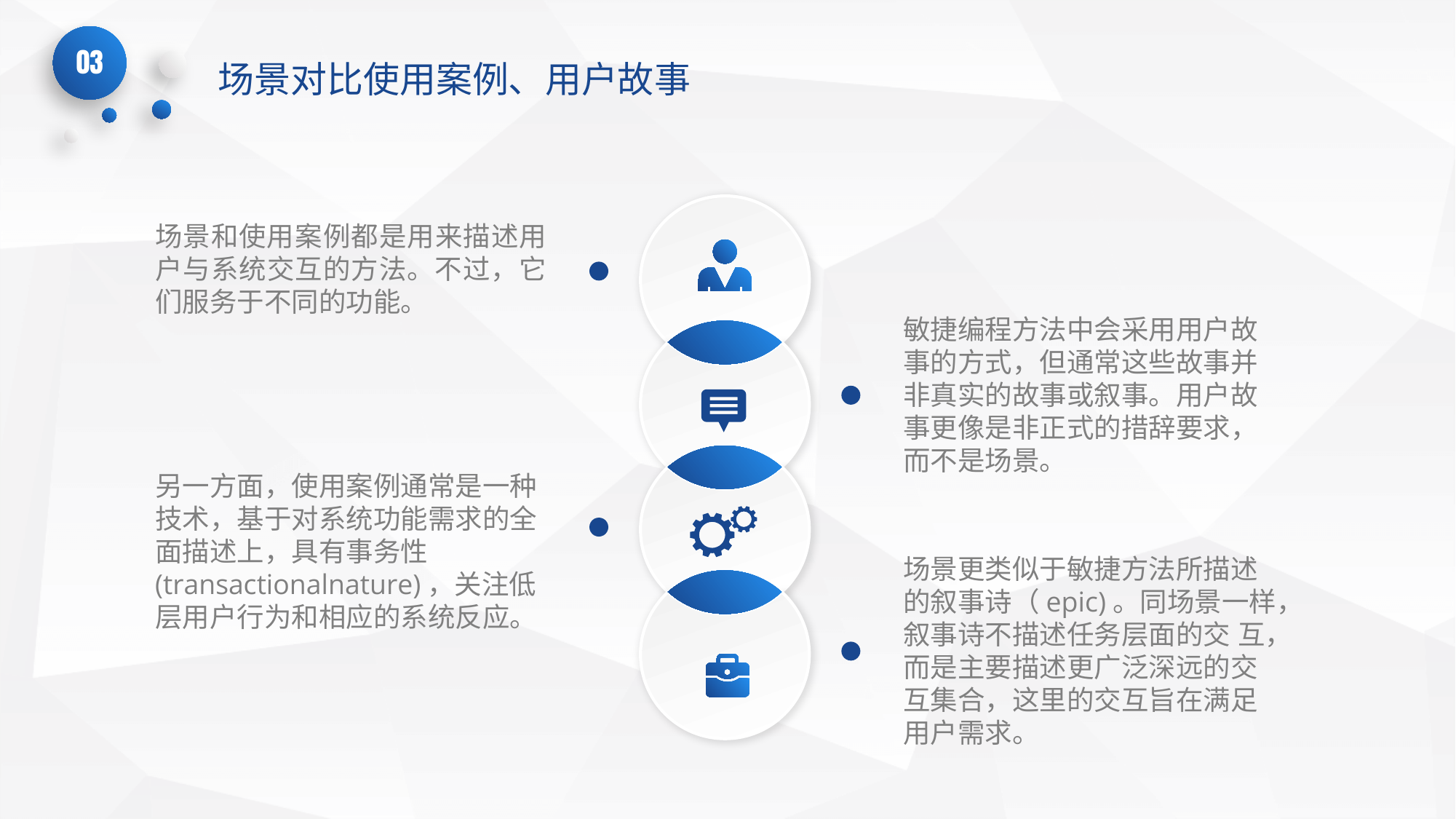

场景对比使用案例、用户故事

场景和使用案例都是用来描述用户与系统交互的方法。不过，它们服务于不同的功能。

敏捷编程方法中会采用用户故事的方式，但通常这些故事并非真实的故事或叙事。用户故事更像是非正式的措辞要求， 而不是场景。

另一方面，使用案例通常是一种技术，基于对系统功能需求的全面描述上，具有事务性(transactionalnature)，关注低层用户行为和相应的系统反应。

场景更类似于敏捷方法所描述的叙事诗（epic)。同场景一样，叙事诗不描述任务层面的交 互，而是主要描述更广泛深远的交互集合，这里的交互旨在满足用户需求。